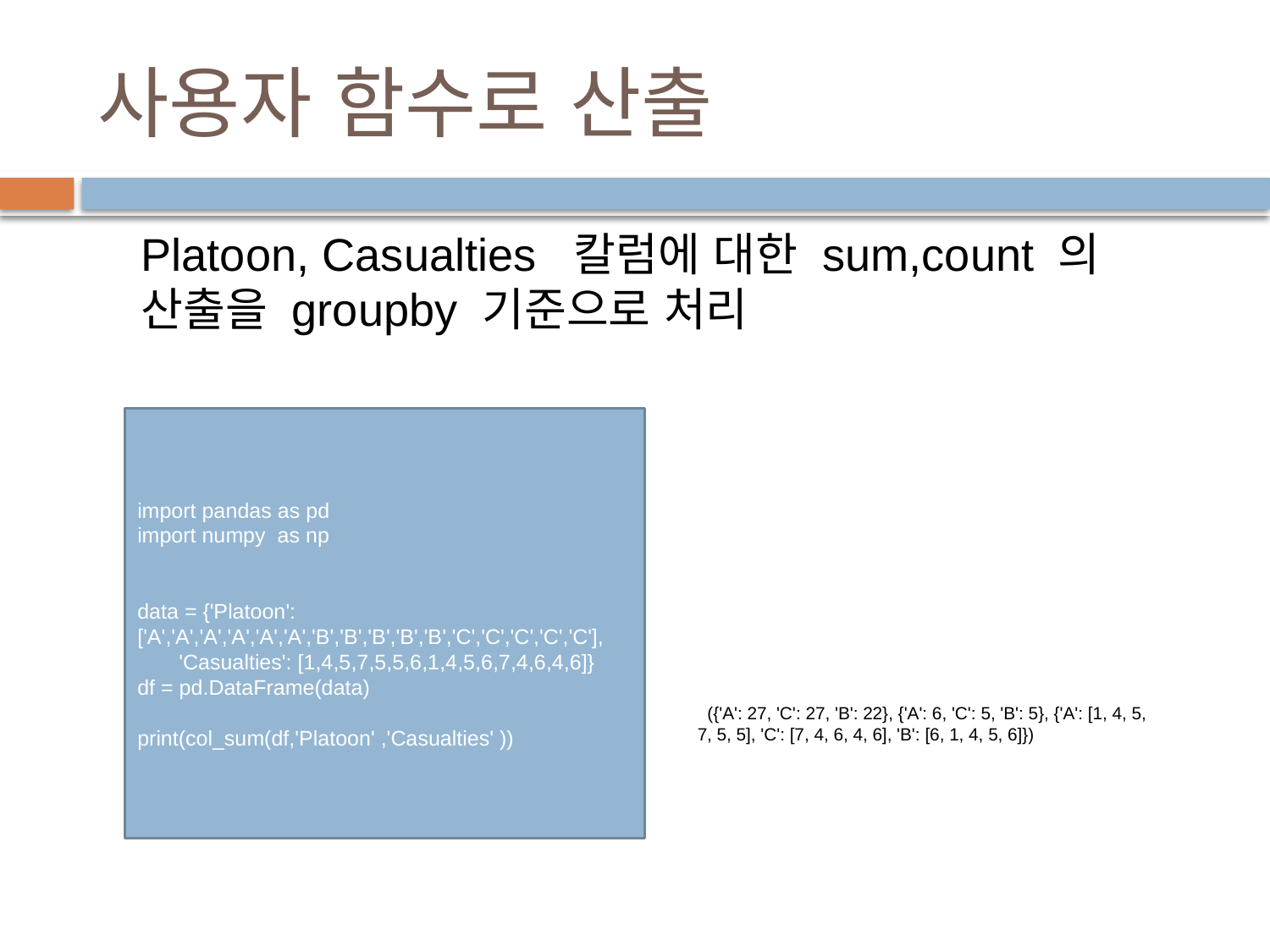

# 사용자 함수로 산출
Platoon, Casualties  칼럼에 대한 sum,count 의 산출을 groupby 기준으로 처리
import pandas as pd
import numpy  as np

data = {'Platoon': ['A','A','A','A','A','A','B','B','B','B','B','C','C','C','C','C'],
       'Casualties': [1,4,5,7,5,5,6,1,4,5,6,7,4,6,4,6]}
df = pd.DataFrame(data)

print(col_sum(df,'Platoon' ,'Casualties' ))
  ({'A': 27, 'C': 27, 'B': 22}, {'A': 6, 'C': 5, 'B': 5}, {'A': [1, 4, 5, 7, 5, 5], 'C': [7, 4, 6, 4, 6], 'B': [6, 1, 4, 5, 6]})